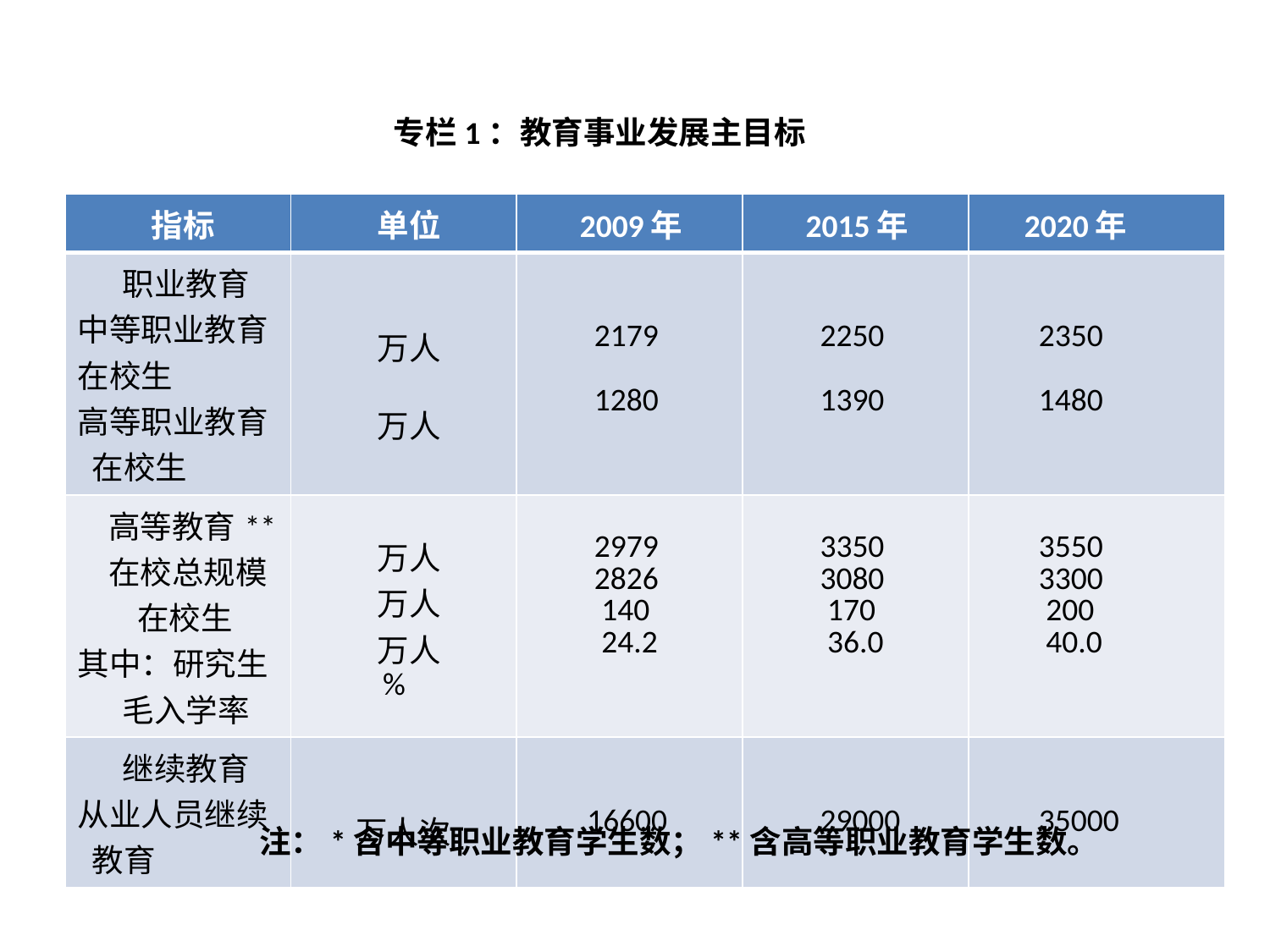

专栏1：教育事业发展主目标

| 指标 | 单位 | 2009年 | 2015年 | 2020年 |
| --- | --- | --- | --- | --- |
| 职业教育 中等职业教育 在校生 高等职业教育 在校生 | 万人 万人 | 2179 1280 | 2250 1390 | 2350 1480 |
| 高等教育\*\* 在校总规模 在校生 其中：研究生 毛入学率 | 万人 万人 万人 % | 2979 2826 140 24.2 | 3350 3080 170 36.0 | 3550 3300 200 40.0 |
| 继续教育 从业人员继续 教育 | 万人次 | 16600 | 29000 | 35000 |
注：*含中等职业教育学生数；**含高等职业教育学生数。